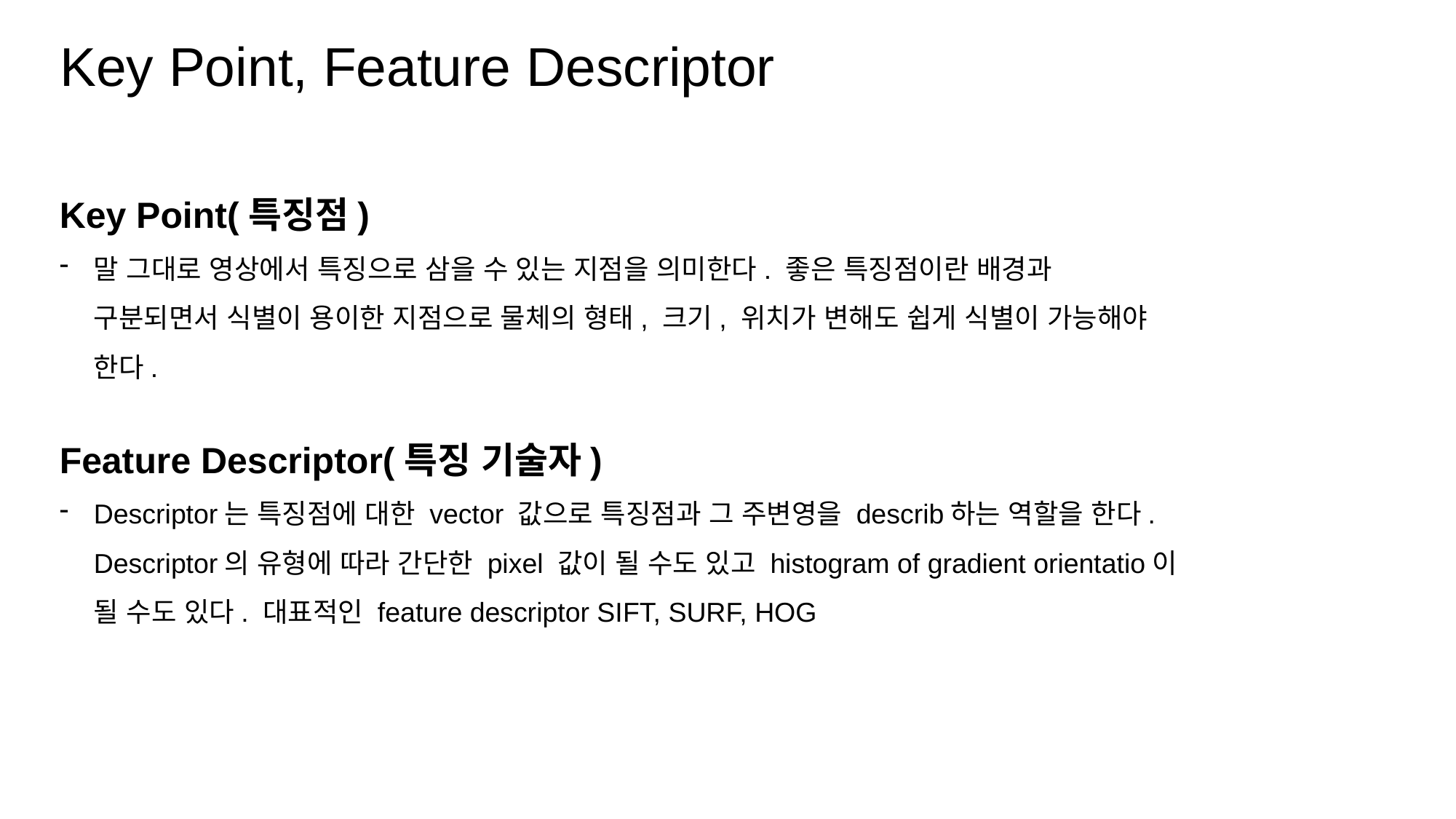

Key Point, Feature Descriptor
Key Point(특징점)
말 그대로 영상에서 특징으로 삼을 수 있는 지점을 의미한다. 좋은 특징점이란 배경과 구분되면서 식별이 용이한 지점으로 물체의 형태, 크기, 위치가 변해도 쉽게 식별이 가능해야 한다.
Feature Descriptor(특징 기술자)
Descriptor는 특징점에 대한 vector 값으로 특징점과 그 주변영을 describ하는 역할을 한다. Descriptor의 유형에 따라 간단한 pixel 값이 될 수도 있고 histogram of gradient orientatio이 될 수도 있다. 대표적인 feature descriptor SIFT, SURF, HOG